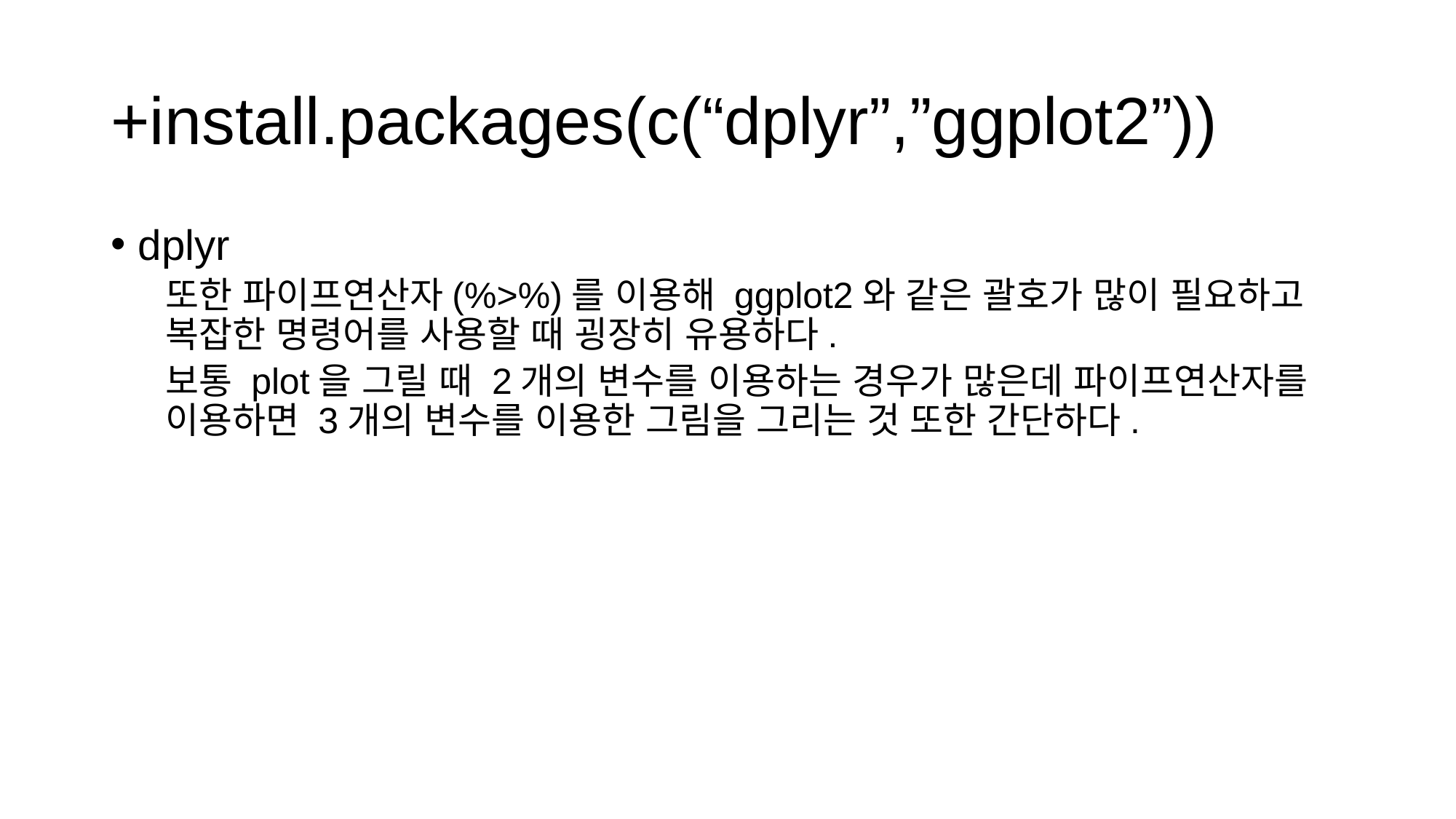

# +install.packages(c(“dplyr”,”ggplot2”))
dplyr
또한 파이프연산자(%>%)를 이용해 ggplot2와 같은 괄호가 많이 필요하고 복잡한 명령어를 사용할 때 굉장히 유용하다.
보통 plot을 그릴 때 2개의 변수를 이용하는 경우가 많은데 파이프연산자를 이용하면 3개의 변수를 이용한 그림을 그리는 것 또한 간단하다.